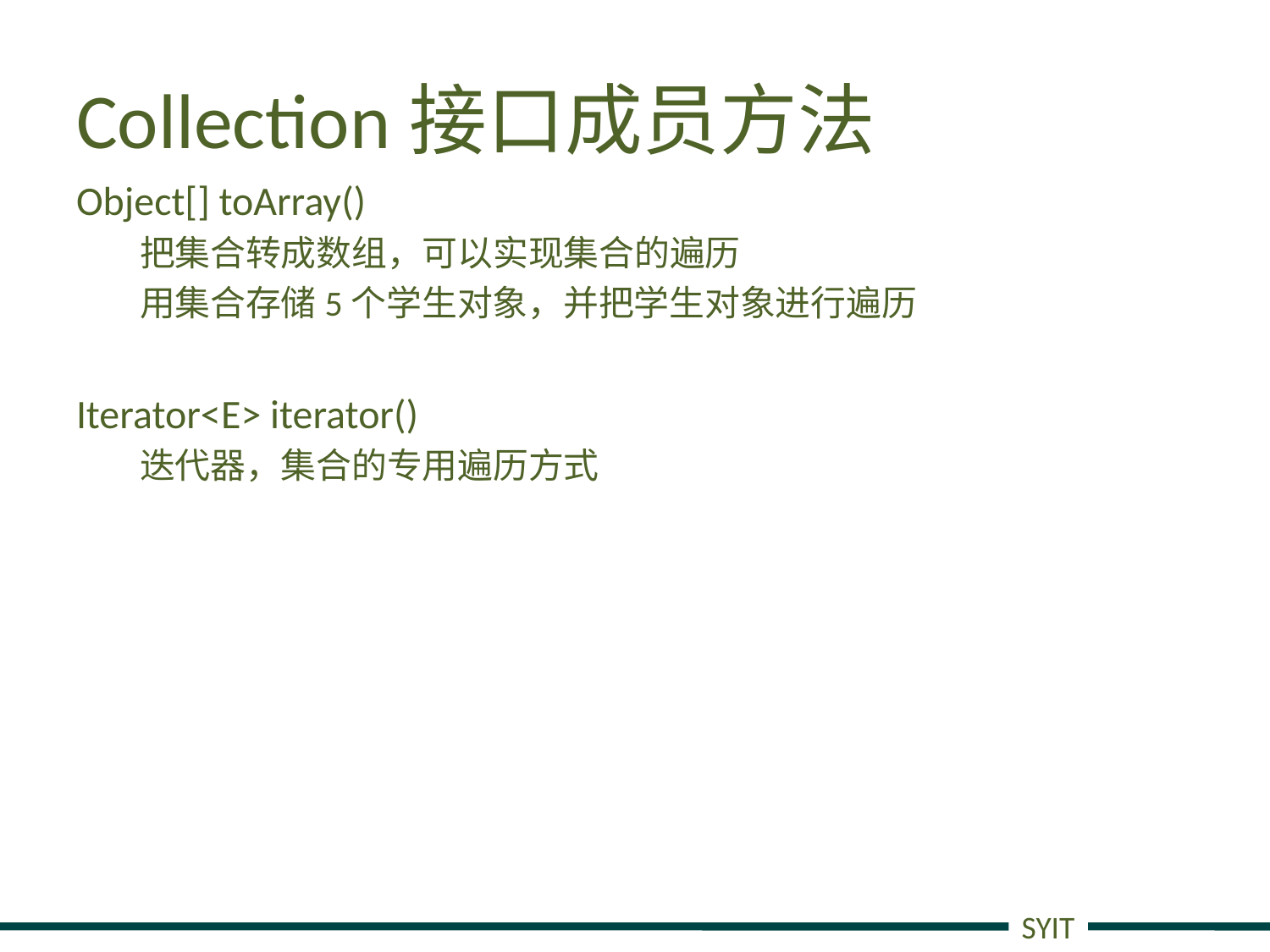

# Collection接口成员方法
Object[] toArray()
把集合转成数组，可以实现集合的遍历
用集合存储5个学生对象，并把学生对象进行遍历

Iterator<E> iterator()
迭代器，集合的专用遍历方式
SYIT